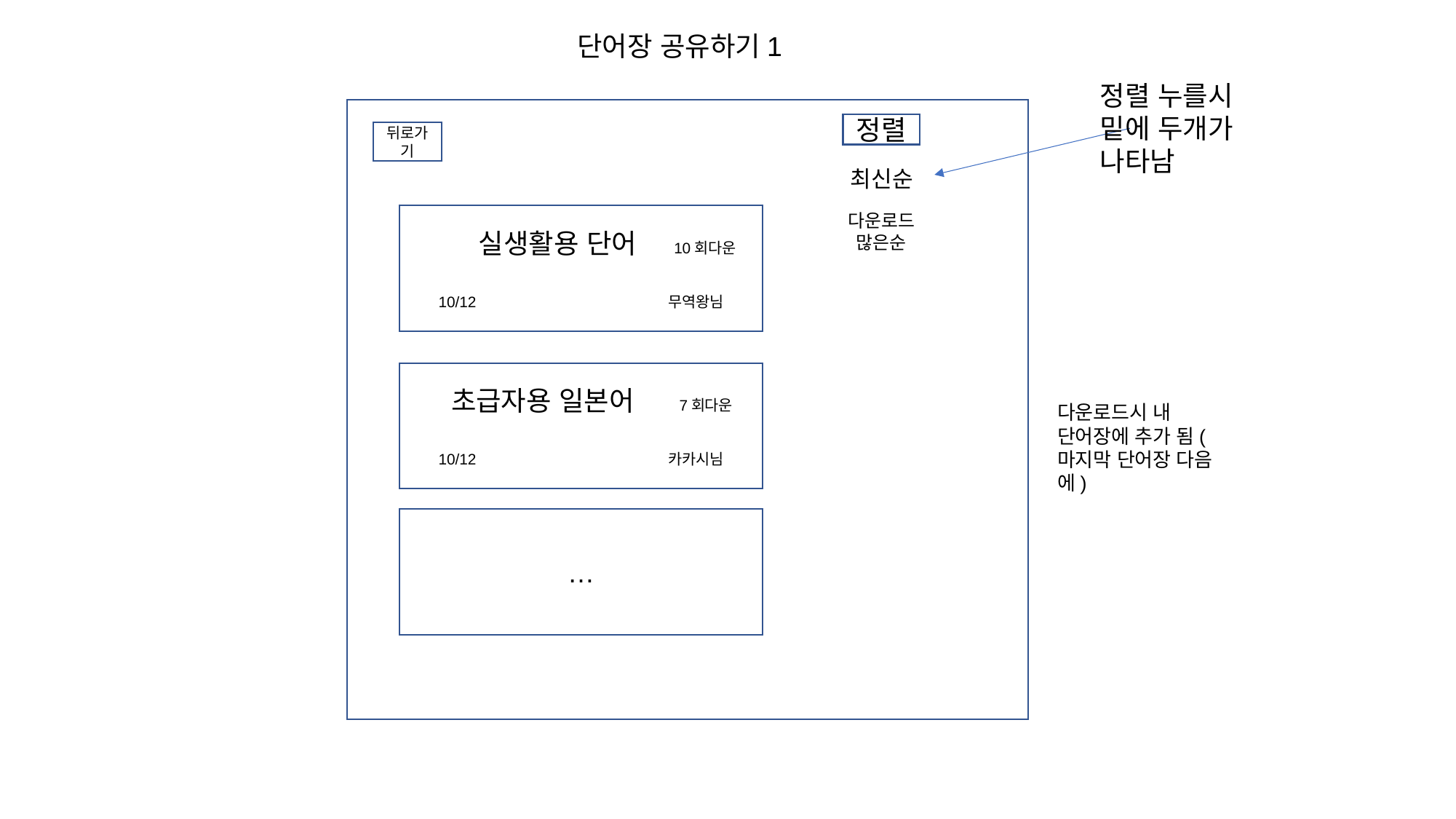

단어장 공유하기1
정렬 누를시 밑에 두개가 나타남

정렬
뒤로가기
최신순
다운로드 많은순
      실생활용 단어    10회다운

10/12                                             무역왕님
  초급자용 일본어     7회다운

10/12                                             카카시님
다운로드시 내 단어장에 추가 됨(마지막 단어장 다음에)
…